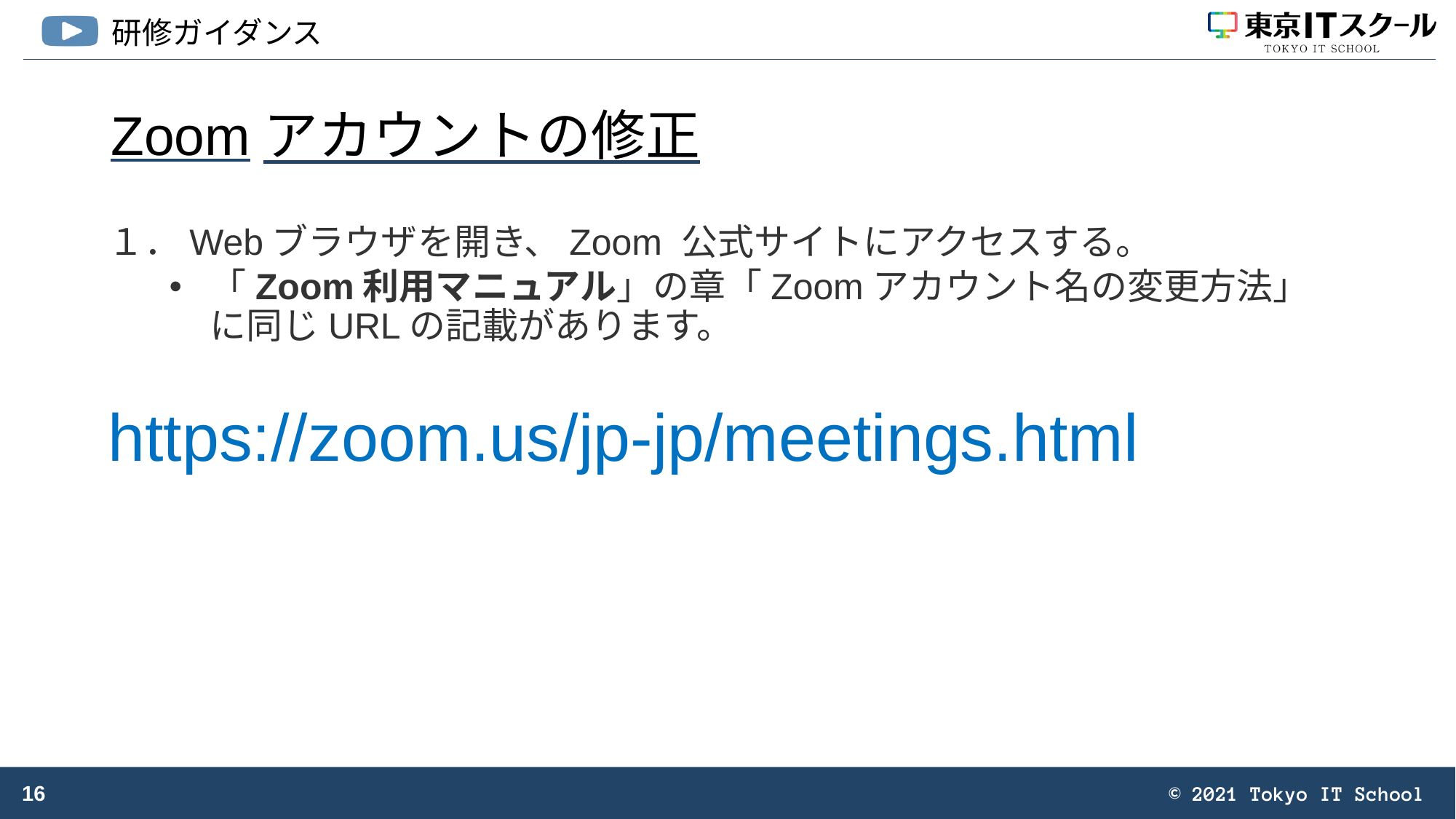

研修ガイダンス
# Zoomアカウントの修正
１．Webブラウザを開き、Zoom 公式サイトにアクセスする。
「Zoom利用マニュアル」の章「Zoomアカウント名の変更方法」に同じURLの記載があります。

https://zoom.us/jp-jp/meetings.html

16